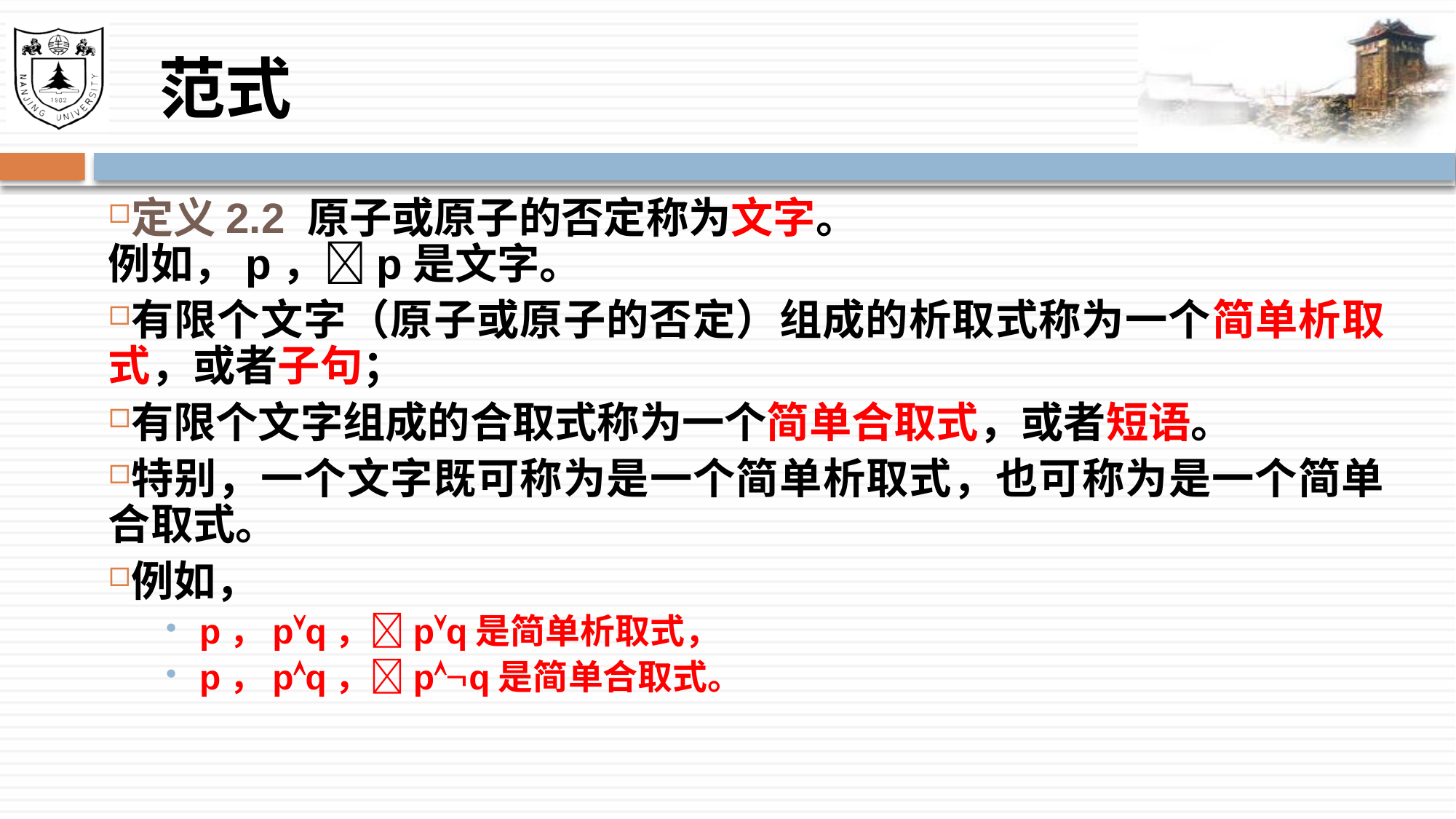

# 范式
定义2.2 原子或原子的否定称为文字。
例如，p，¬p是文字。
有限个文字（原子或原子的否定）组成的析取式称为一个简单析取式，或者子句；
有限个文字组成的合取式称为一个简单合取式，或者短语。
特别，一个文字既可称为是一个简单析取式，也可称为是一个简单合取式。
例如，
p，p∨q，¬p∨q是简单析取式，
p，p∧q，¬p∧¬q是简单合取式。